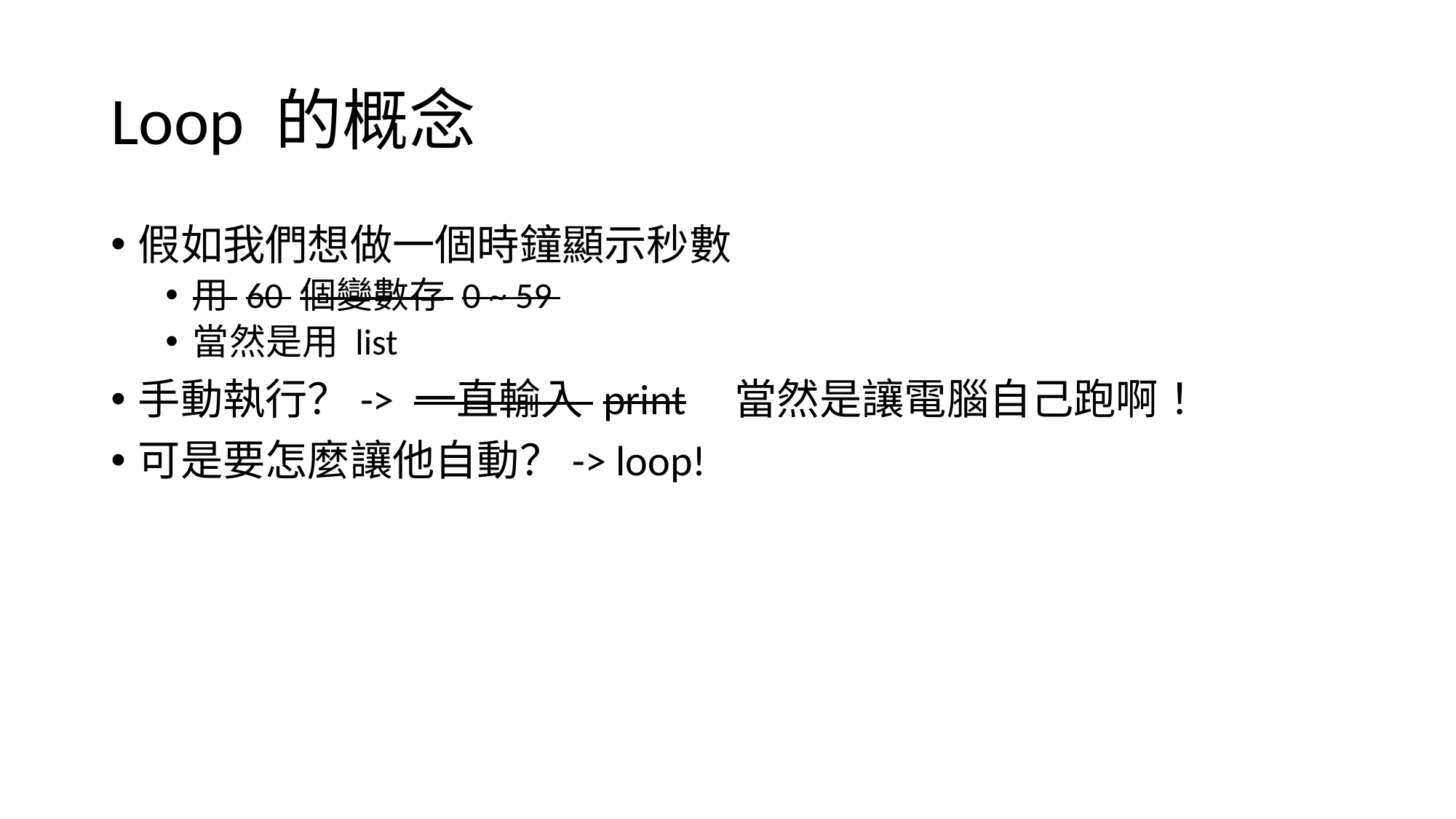

# Loop 的概念
假如我們想做一個時鐘顯示秒數
用 60 個變數存 0 ~ 59
當然是用 list
手動執行？-> 一直輸入 print    當然是讓電腦自己跑啊！
可是要怎麼讓他自動？-> loop!